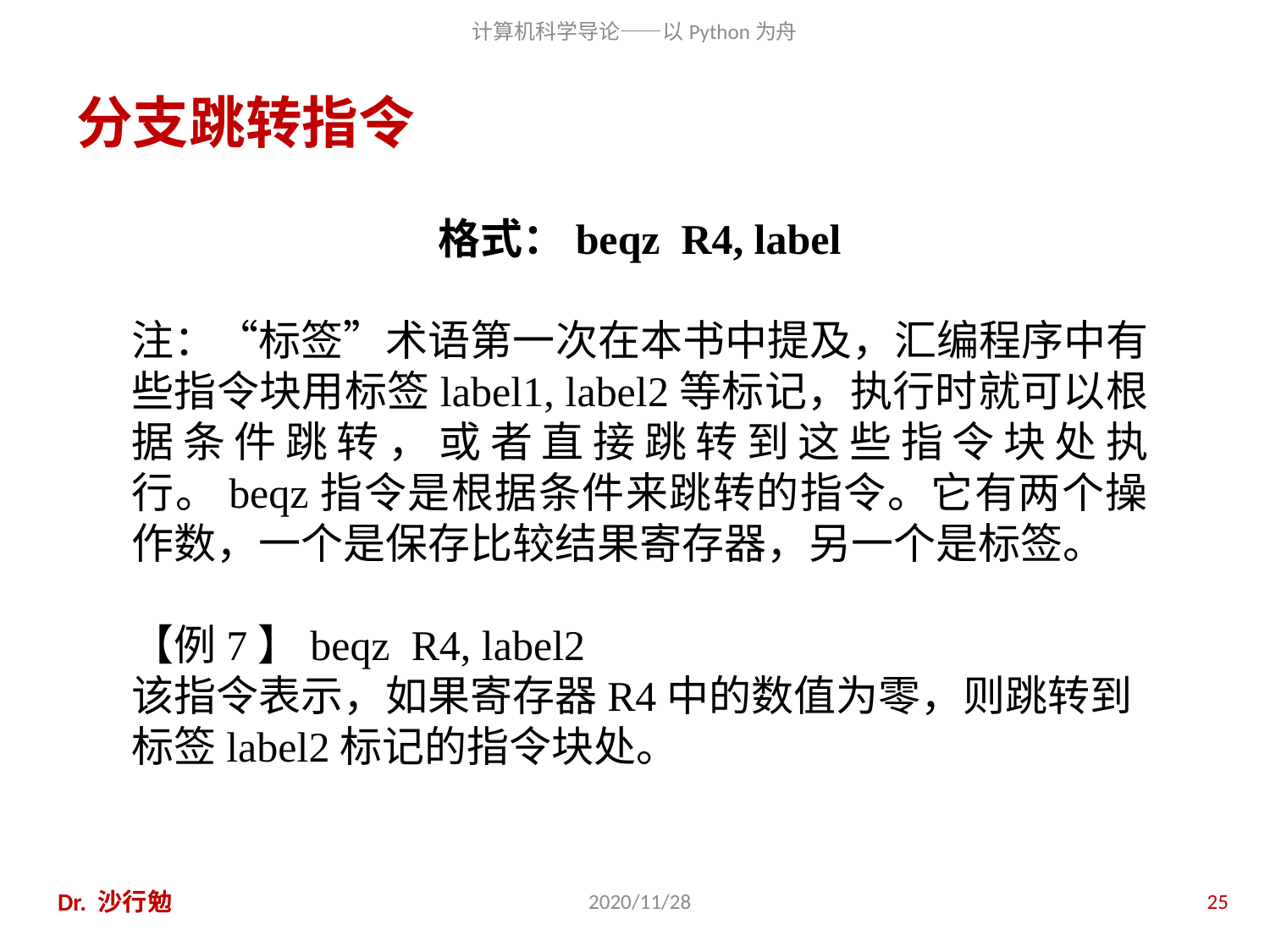

# 分支跳转指令
格式：beqz  R4, label

注：“标签”术语第一次在本书中提及，汇编程序中有些指令块用标签label1, label2等标记，执行时就可以根据条件跳转，或者直接跳转到这些指令块处执行。beqz指令是根据条件来跳转的指令。它有两个操作数，一个是保存比较结果寄存器，另一个是标签。

【例7】beqz  R4, label2
该指令表示，如果寄存器R4中的数值为零，则跳转到标签label2标记的指令块处。
Dr. 沙行勉
2020/11/28
25